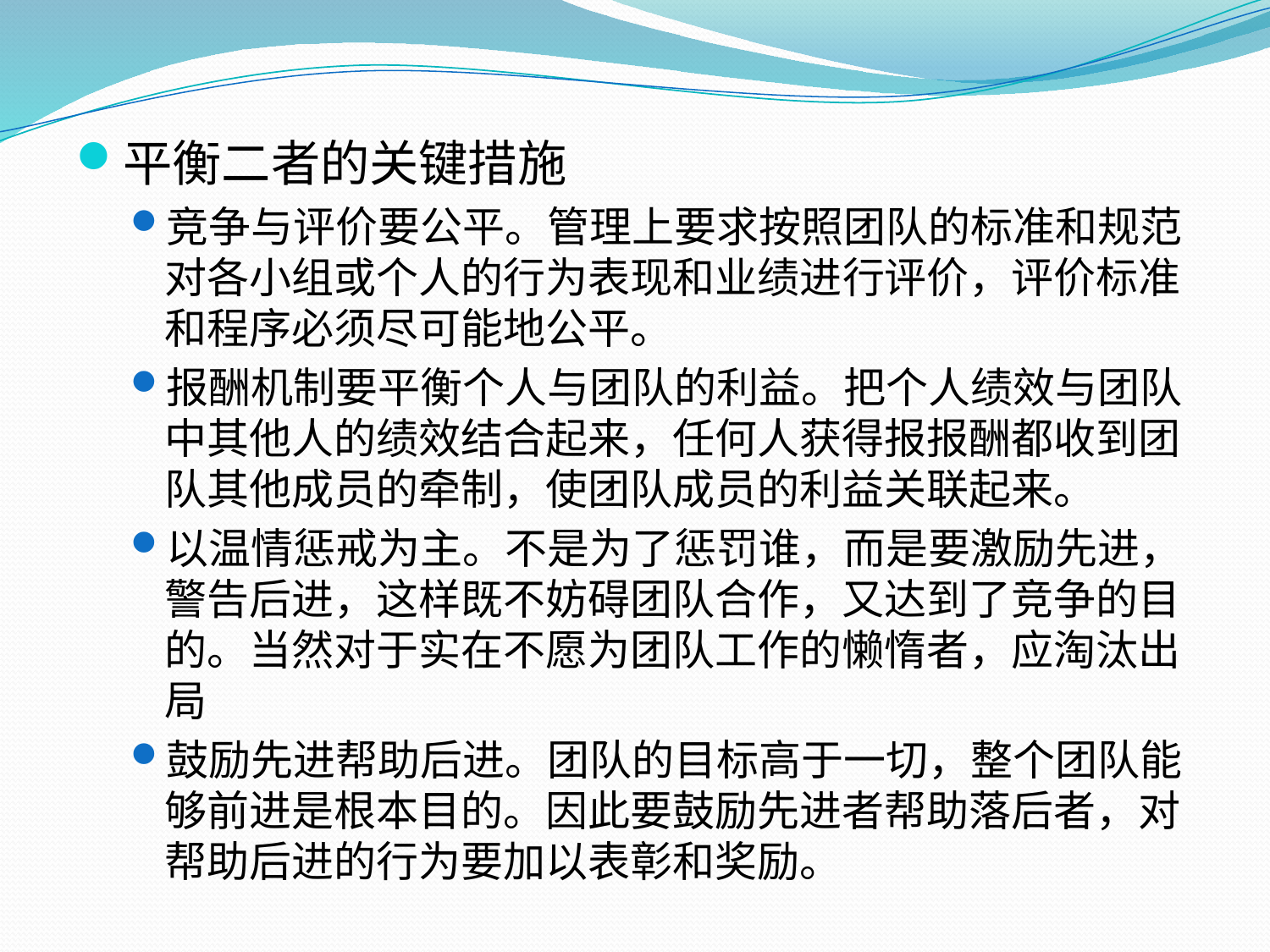

平衡二者的关键措施
竞争与评价要公平。管理上要求按照团队的标准和规范对各小组或个人的行为表现和业绩进行评价，评价标准和程序必须尽可能地公平。
报酬机制要平衡个人与团队的利益。把个人绩效与团队中其他人的绩效结合起来，任何人获得报报酬都收到团队其他成员的牵制，使团队成员的利益关联起来。
以温情惩戒为主。不是为了惩罚谁，而是要激励先进，警告后进，这样既不妨碍团队合作，又达到了竞争的目的。当然对于实在不愿为团队工作的懒惰者，应淘汰出局
鼓励先进帮助后进。团队的目标高于一切，整个团队能够前进是根本目的。因此要鼓励先进者帮助落后者，对帮助后进的行为要加以表彰和奖励。